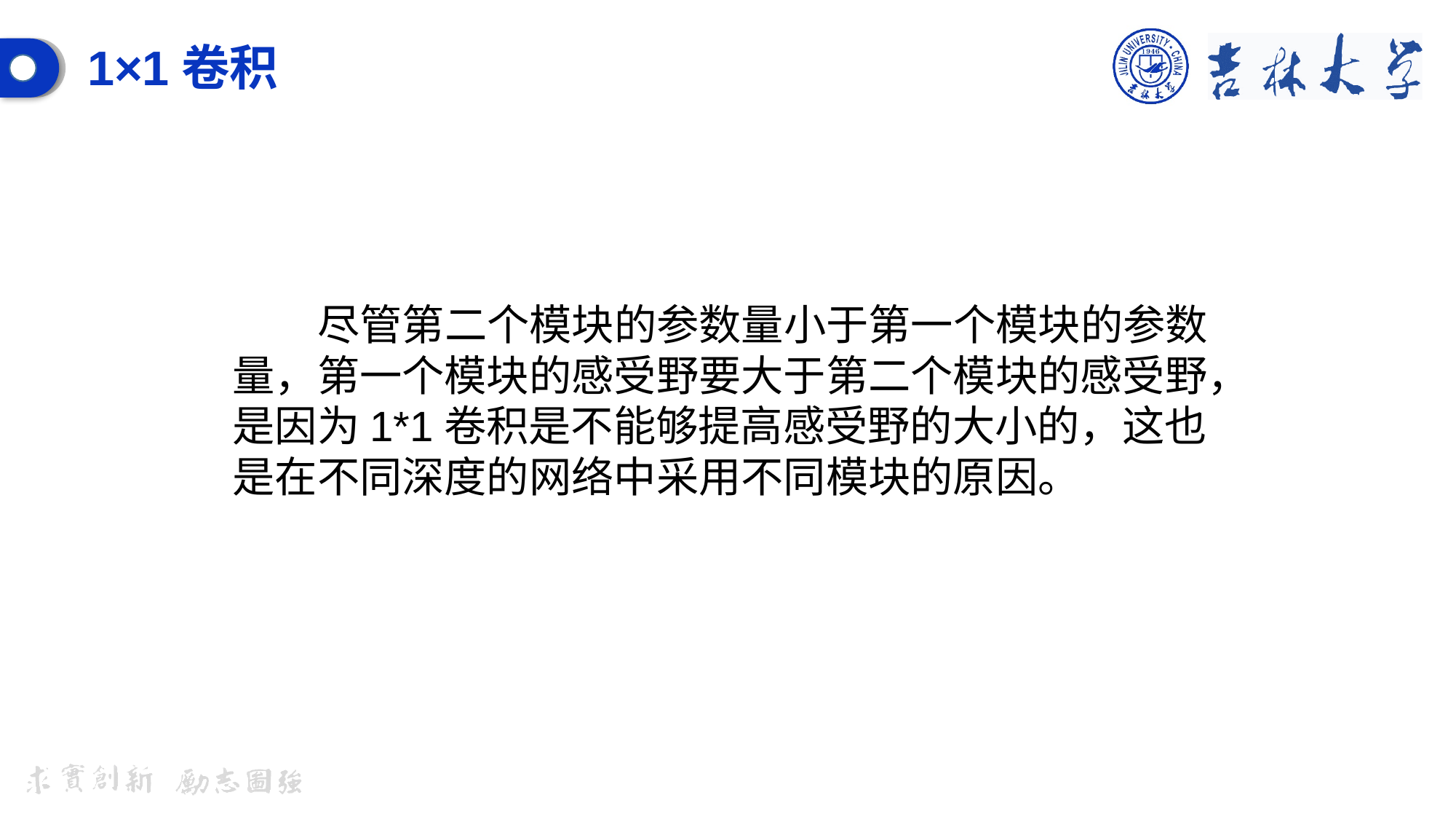

1×1卷积
尽管第二个模块的参数量小于第一个模块的参数量，第一个模块的感受野要大于第二个模块的感受野，是因为1*1卷积是不能够提高感受野的大小的，这也是在不同深度的网络中采用不同模块的原因。